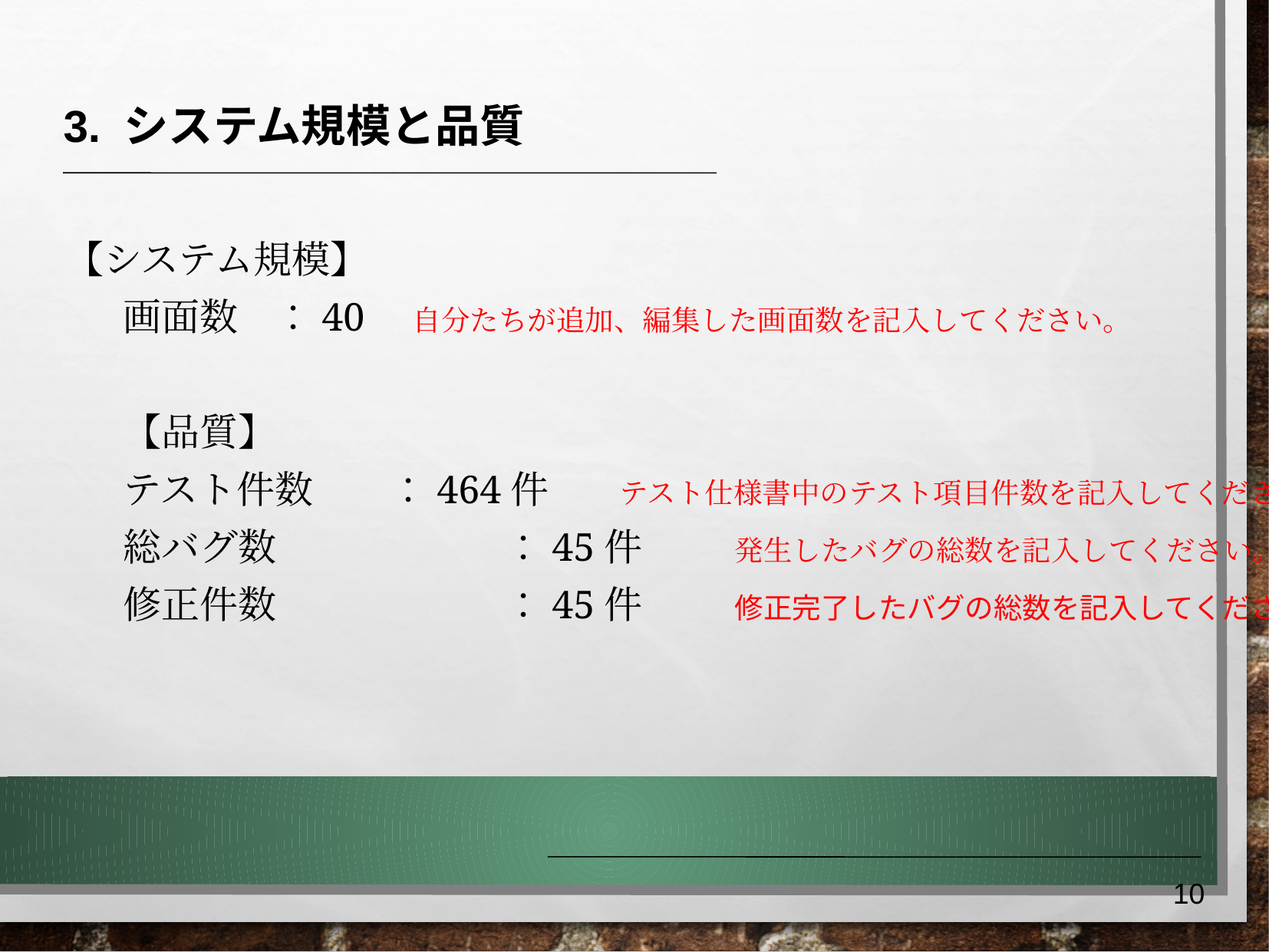

3. システム規模と品質

【システム規模】
画面数	：40　自分たちが追加、編集した画面数を記入してください。

【品質】
テスト件数	：464件	テスト仕様書中のテスト項目件数を記入してください。
総バグ数		：45件	発生したバグの総数を記入してください。
修正件数		：45件	修正完了したバグの総数を記入してください。

10